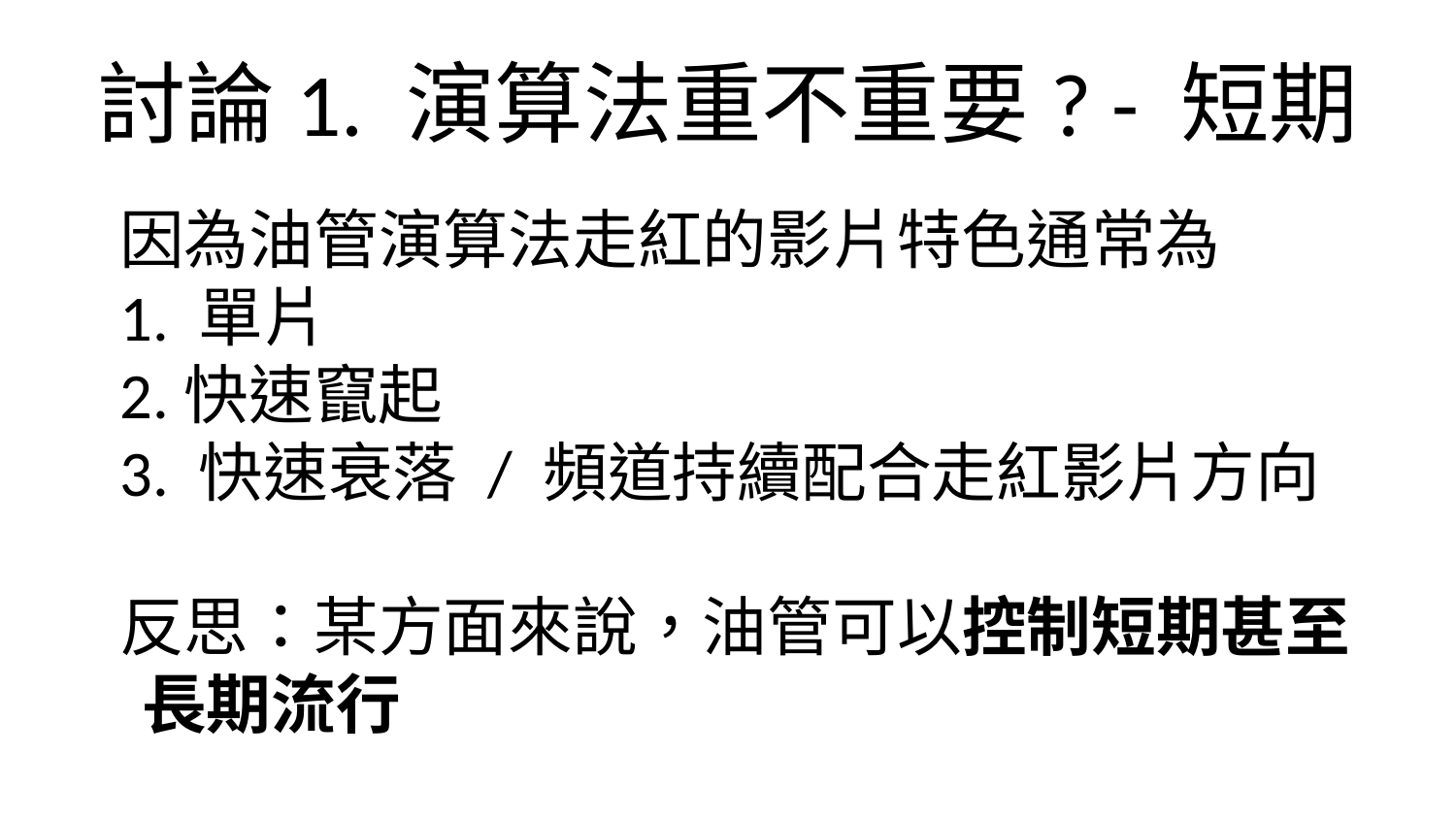

# 討論1. 演算法重不重要? - 短期
因為油管演算法走紅的影片特色通常為
1. 單片
2.快速竄起
3. 快速衰落 / 頻道持續配合走紅影片方向

反思：某方面來說，油管可以控制短期甚至長期流行